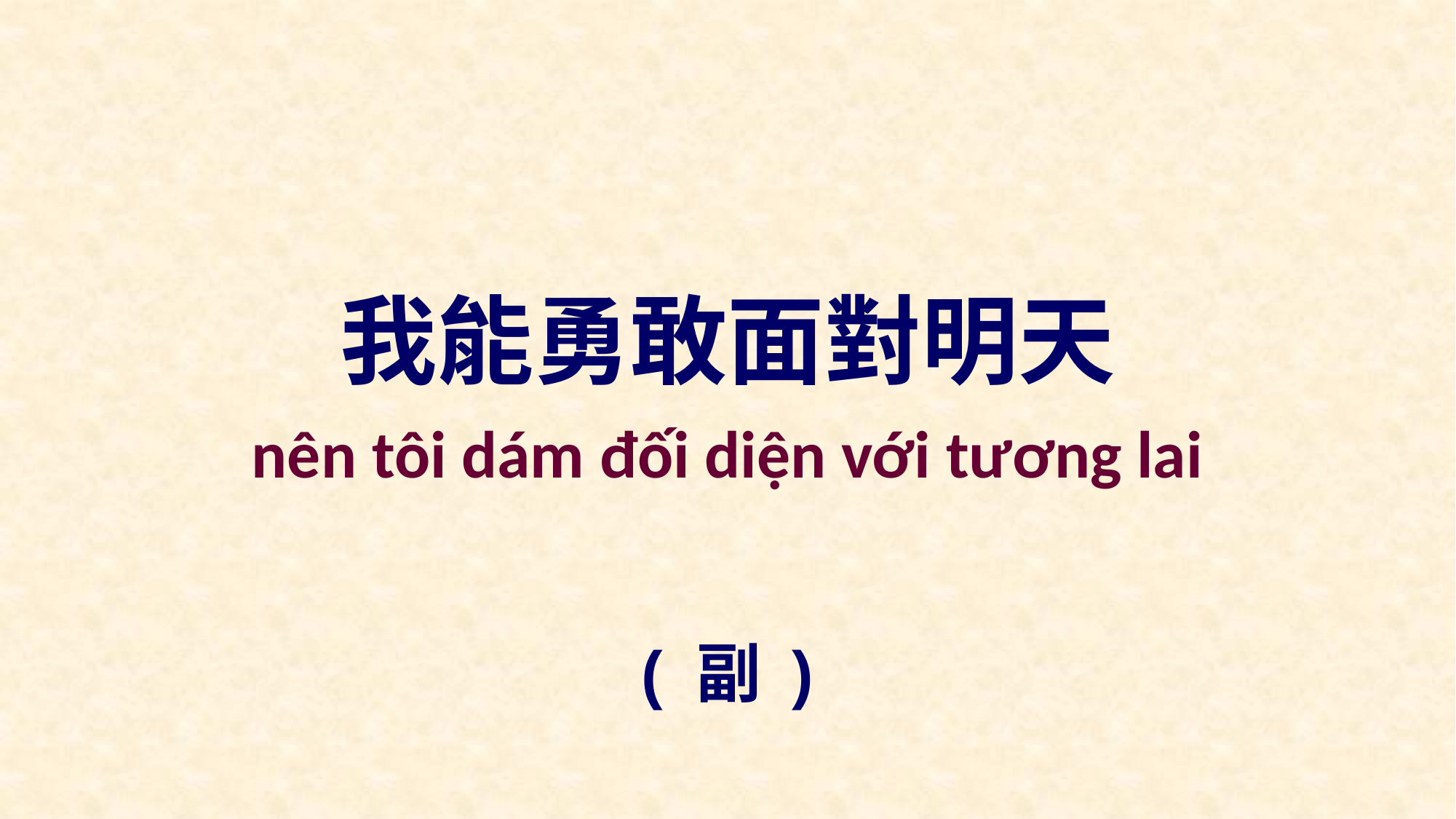

我能勇敢面對明天
nên tôi dám đối diện với tương lai
( 副 )